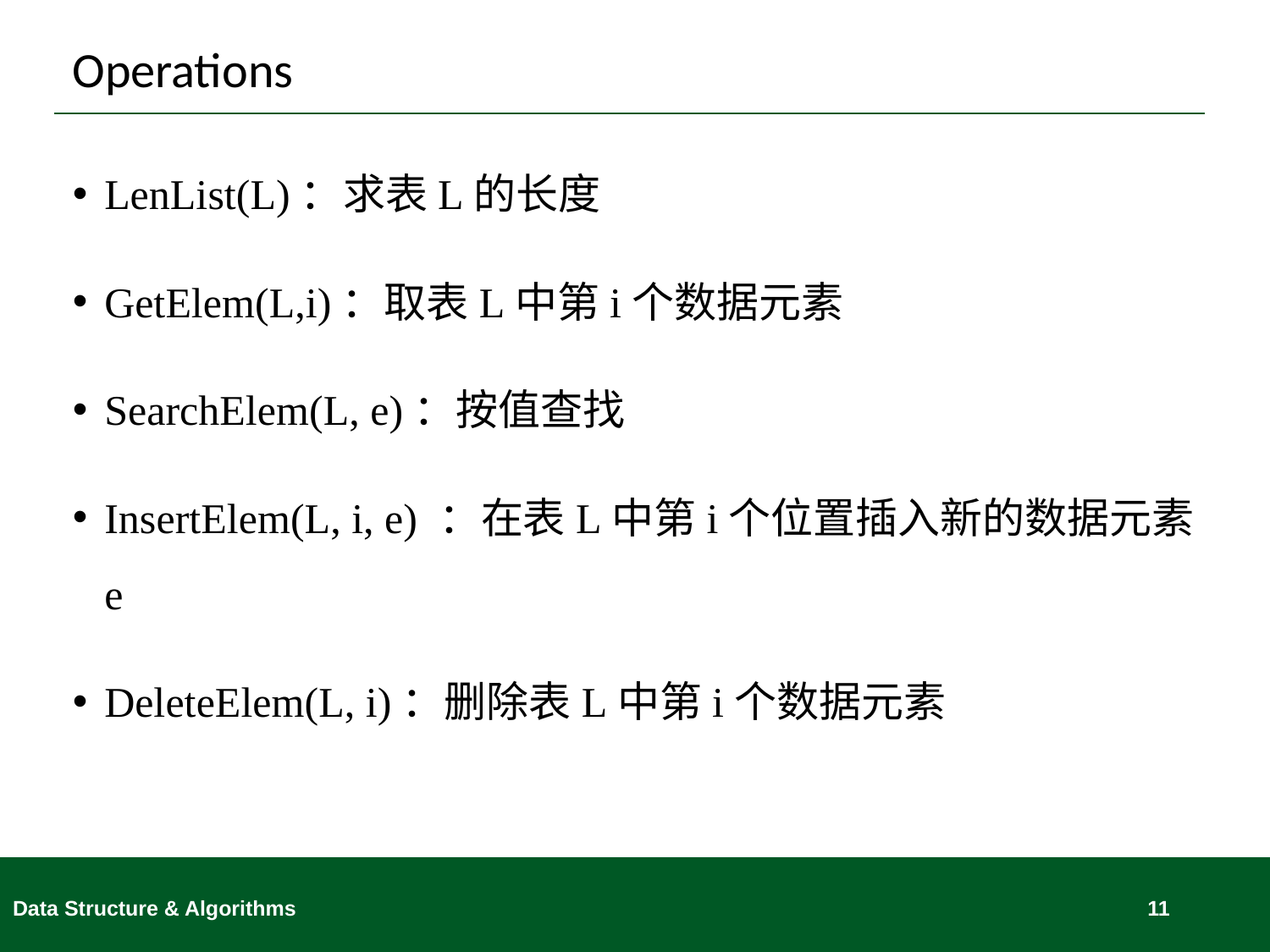

# Operations
LenList(L)：求表L的长度
GetElem(L,i)：取表L中第i个数据元素
SearchElem(L, e)：按值查找
InsertElem(L, i, e) ：在表L中第i个位置插入新的数据元素e
DeleteElem(L, i)：删除表L中第i个数据元素

Data Structure & Algorithms
11